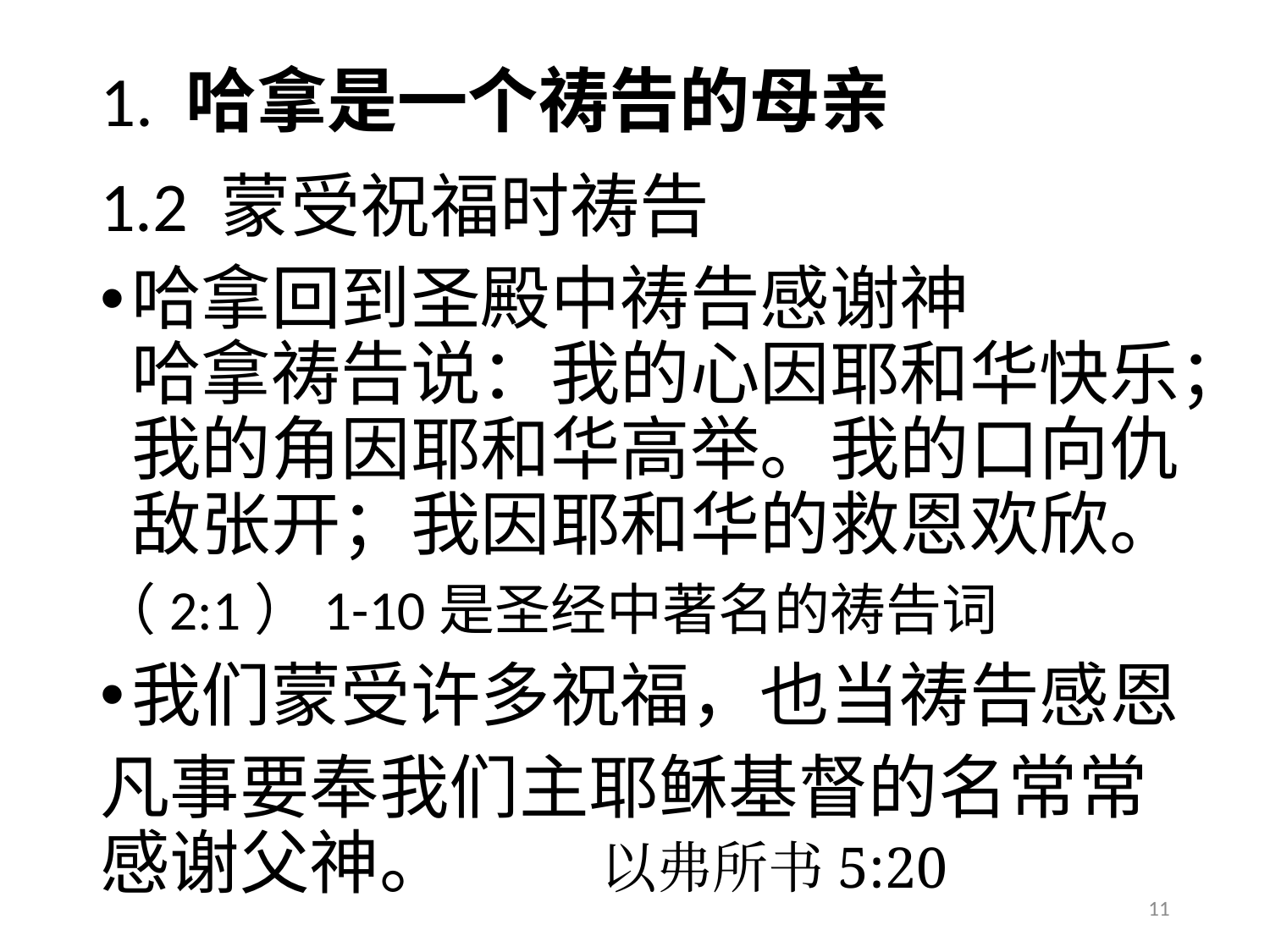

# 1. 哈拿是一个祷告的母亲
1.2 蒙受祝福时祷告
哈拿回到圣殿中祷告感谢神
哈拿祷告说：我的心因耶和华快乐；我的角因耶和华高举。我的口向仇敌张开；我因耶和华的救恩欢欣。
（2:1）1-10是圣经中著名的祷告词
我们蒙受许多祝福，也当祷告感恩
凡事要奉我们主耶稣基督的名常常感谢父神。          以弗所书5:20
11